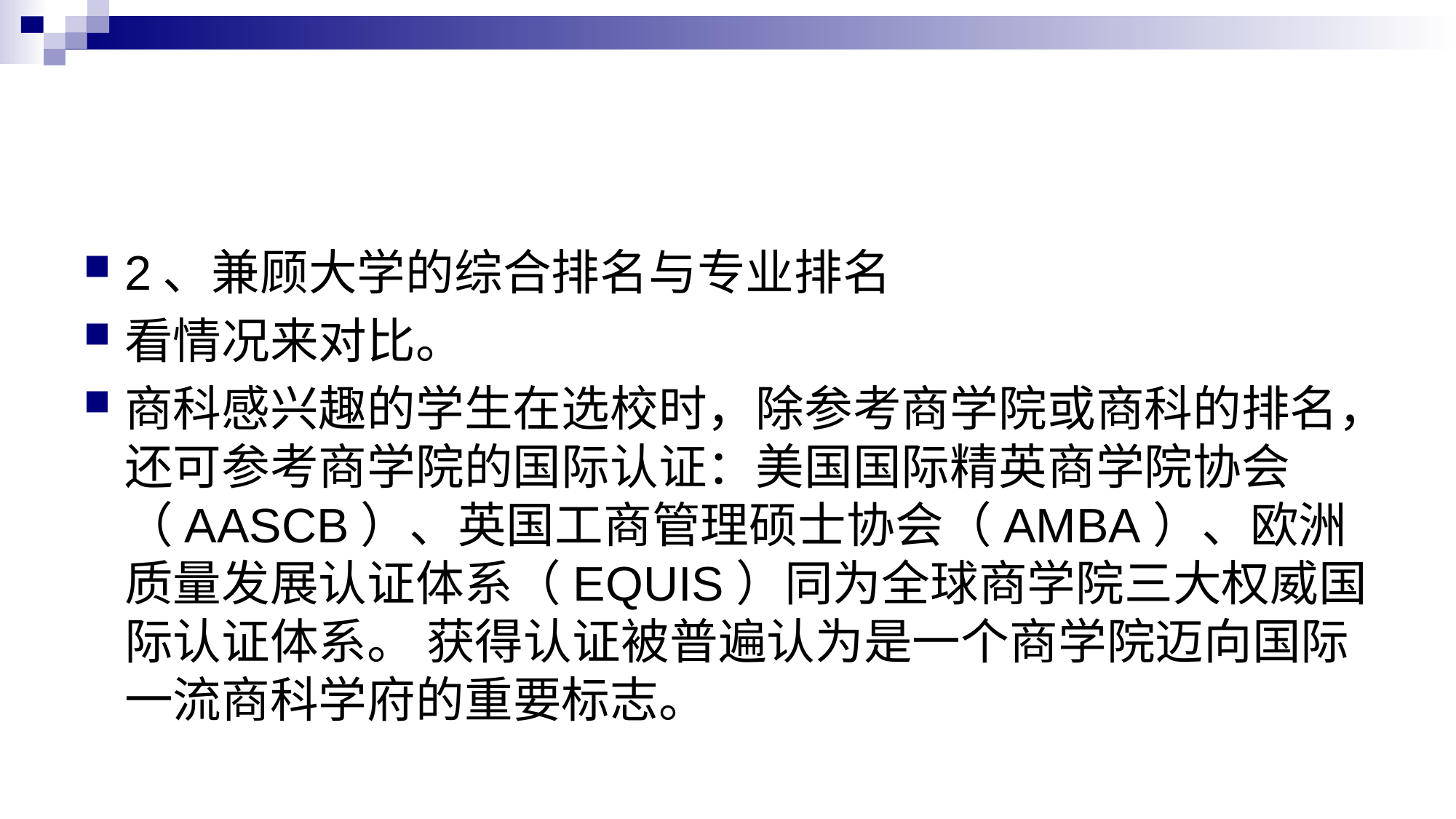

#
2、兼顾大学的综合排名与专业排名
看情况来对比。
商科感兴趣的学生在选校时，除参考商学院或商科的排名，还可参考商学院的国际认证：美国国际精英商学院协会（AASCB）、英国工商管理硕士协会（AMBA）、欧洲质量发展认证体系（EQUIS）同为全球商学院三大权威国际认证体系。 获得认证被普遍认为是一个商学院迈向国际一流商科学府的重要标志。